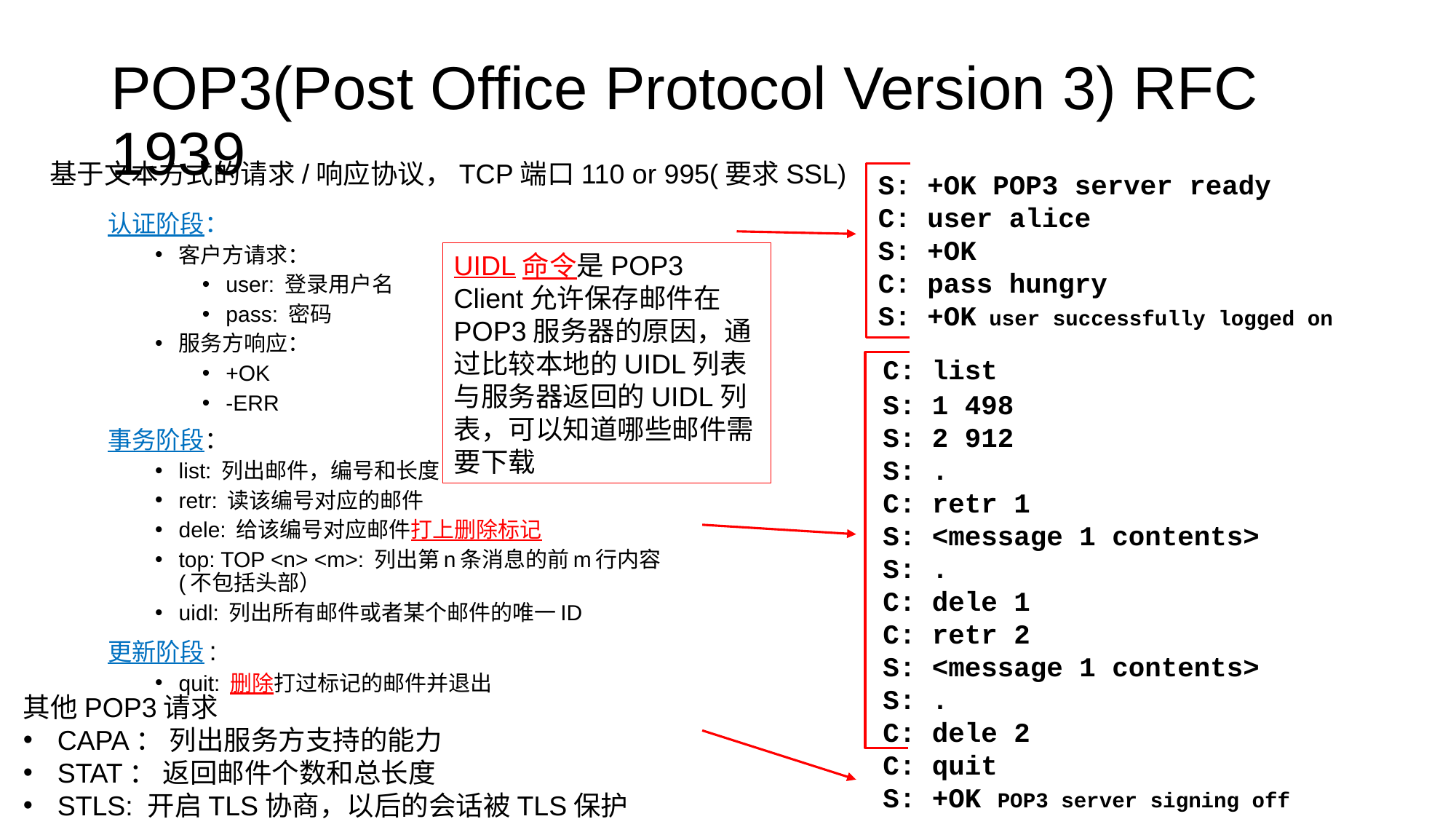

# POP3(Post Office Protocol Version 3) RFC 1939

S: +OK POP3 server ready
C: user alice
S: +OK
C: pass hungry
S: +OK user successfully logged on
基于文本方式的请求/响应协议，TCP端口110 or 995(要求SSL)

认证阶段：
客户方请求：
user: 登录用户名
pass: 密码
服务方响应：
+OK
-ERR
事务阶段：
list: 列出邮件，编号和长度
retr: 读该编号对应的邮件
dele: 给该编号对应邮件打上删除标记
top: TOP <n> <m>: 列出第n条消息的前m行内容(不包括头部）
uidl: 列出所有邮件或者某个邮件的唯一ID
更新阶段:
quit: 删除打过标记的邮件并退出

UIDL命令是POP3 Client允许保存邮件在POP3服务器的原因，通过比较本地的UIDL列表与服务器返回的UIDL列表，可以知道哪些邮件需要下载
         C: list
     S: 1 498
     S: 2 912
     S: .
     C: retr 1
     S: <message 1 contents>
     S: .
     C: dele 1
     C: retr 2
     S: <message 1 contents>
     S: .
     C: dele 2
     C: quit
     S: +OK POP3 server signing off

其他POP3请求
CAPA： 列出服务方支持的能力
STAT： 返回邮件个数和总长度
STLS: 开启TLS协商，以后的会话被TLS保护